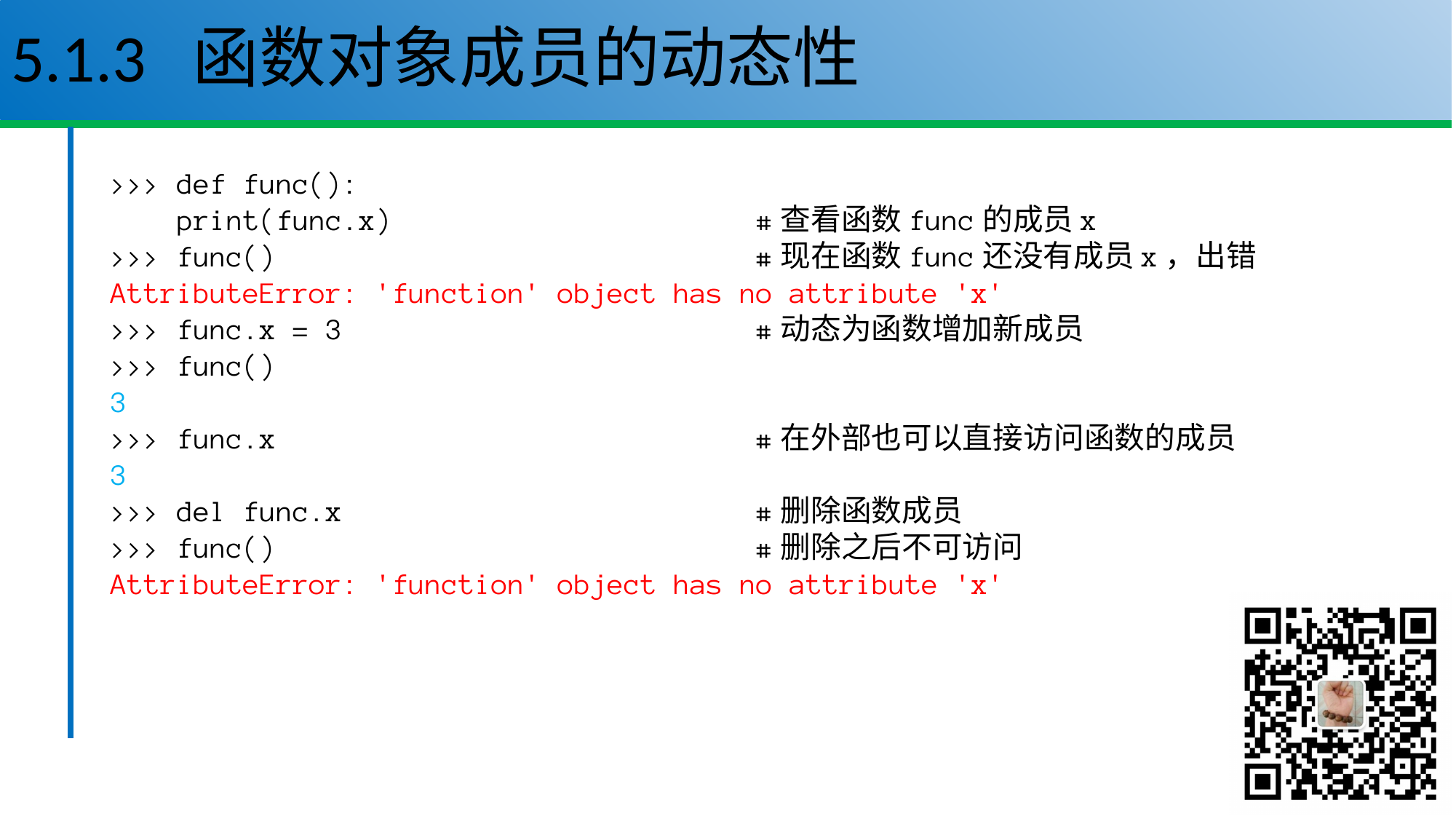

# 5.1.3  函数对象成员的动态性
>>> def func():
    print(func.x)                      #查看函数func的成员x
>>> func()                             #现在函数func还没有成员x，出错
AttributeError: 'function' object has no attribute 'x'
>>> func.x = 3                         #动态为函数增加新成员
>>> func()
3
>>> func.x                             #在外部也可以直接访问函数的成员
3
>>> del func.x                         #删除函数成员
>>> func()                             #删除之后不可访问
AttributeError: 'function' object has no attribute 'x'
18